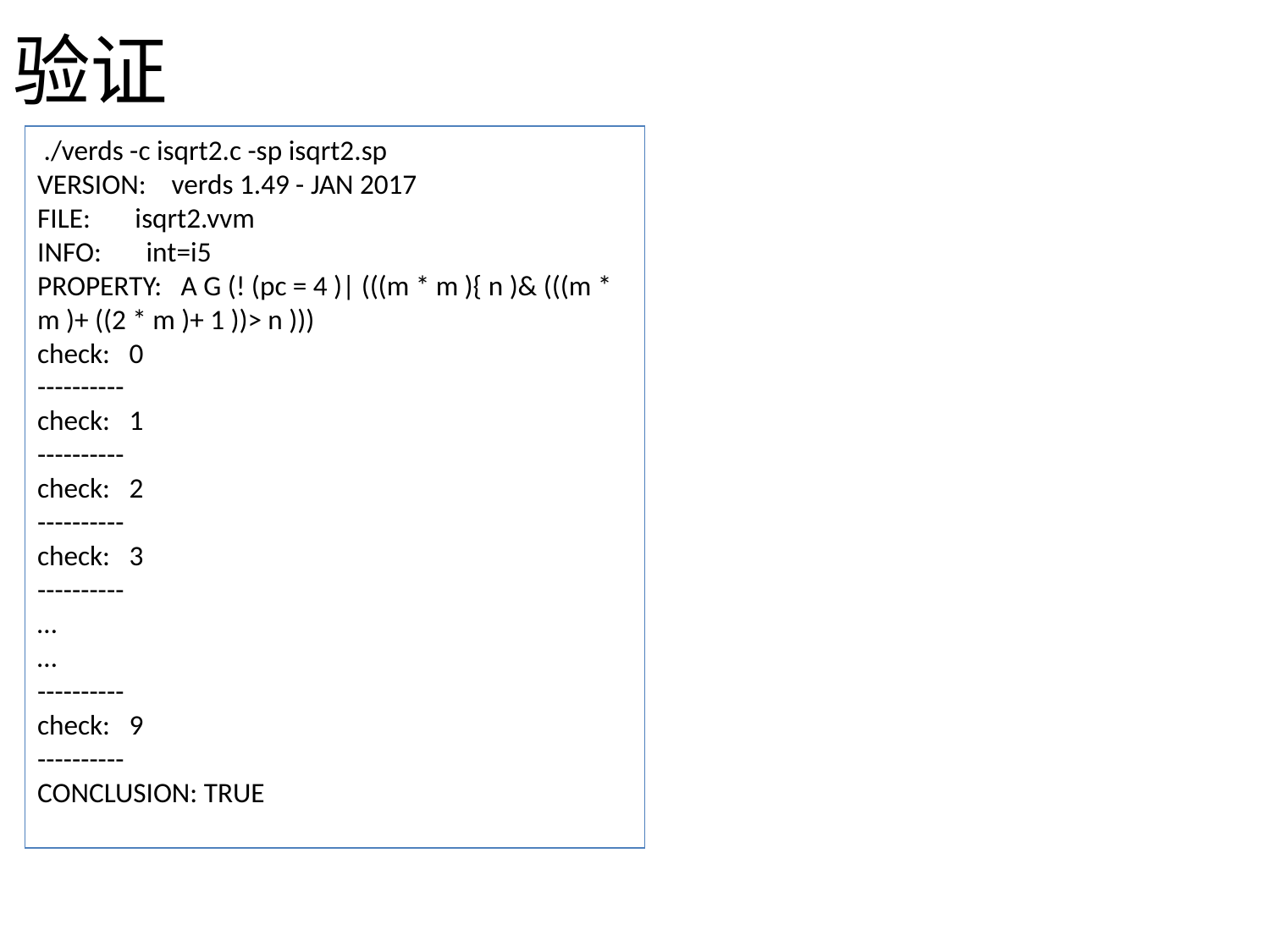

验证
 ./verds -c isqrt2.c -sp isqrt2.sp
VERSION:    verds 1.49 - JAN 2017
FILE:       isqrt2.vvm
INFO:       int=i5
PROPERTY:   A G (! (pc = 4 )| (((m * m ){ n )& (((m * m )+ ((2 * m )+ 1 ))> n )))
check:   0
----------
check:   1
----------
check:   2
----------
check:   3
----------
…
…
----------
check:   9
----------
CONCLUSION: TRUE